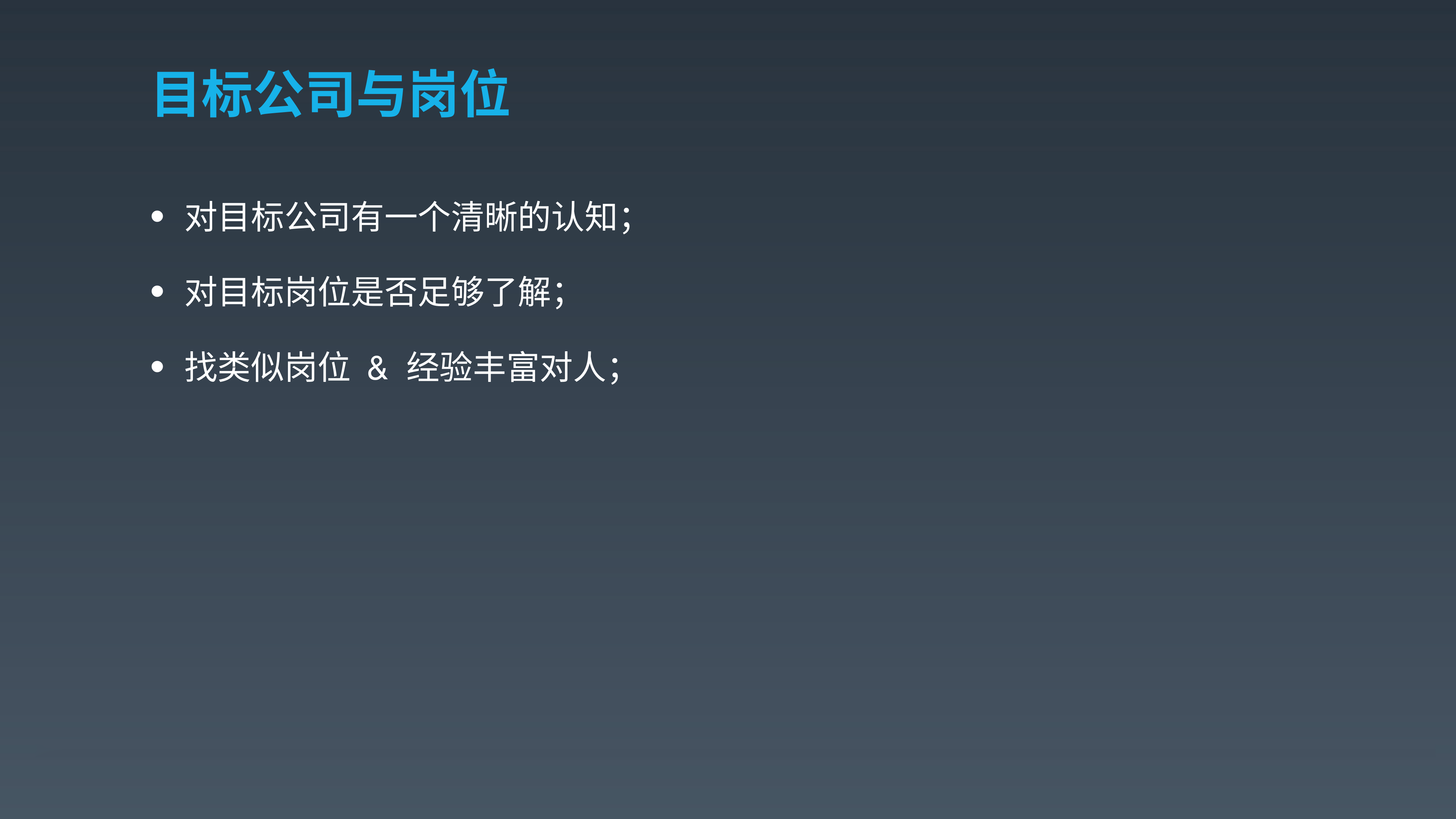

# 目标公司与岗位
对目标公司有一个清晰的认知；
对目标岗位是否足够了解；
找类似岗位 & 经验丰富对人；